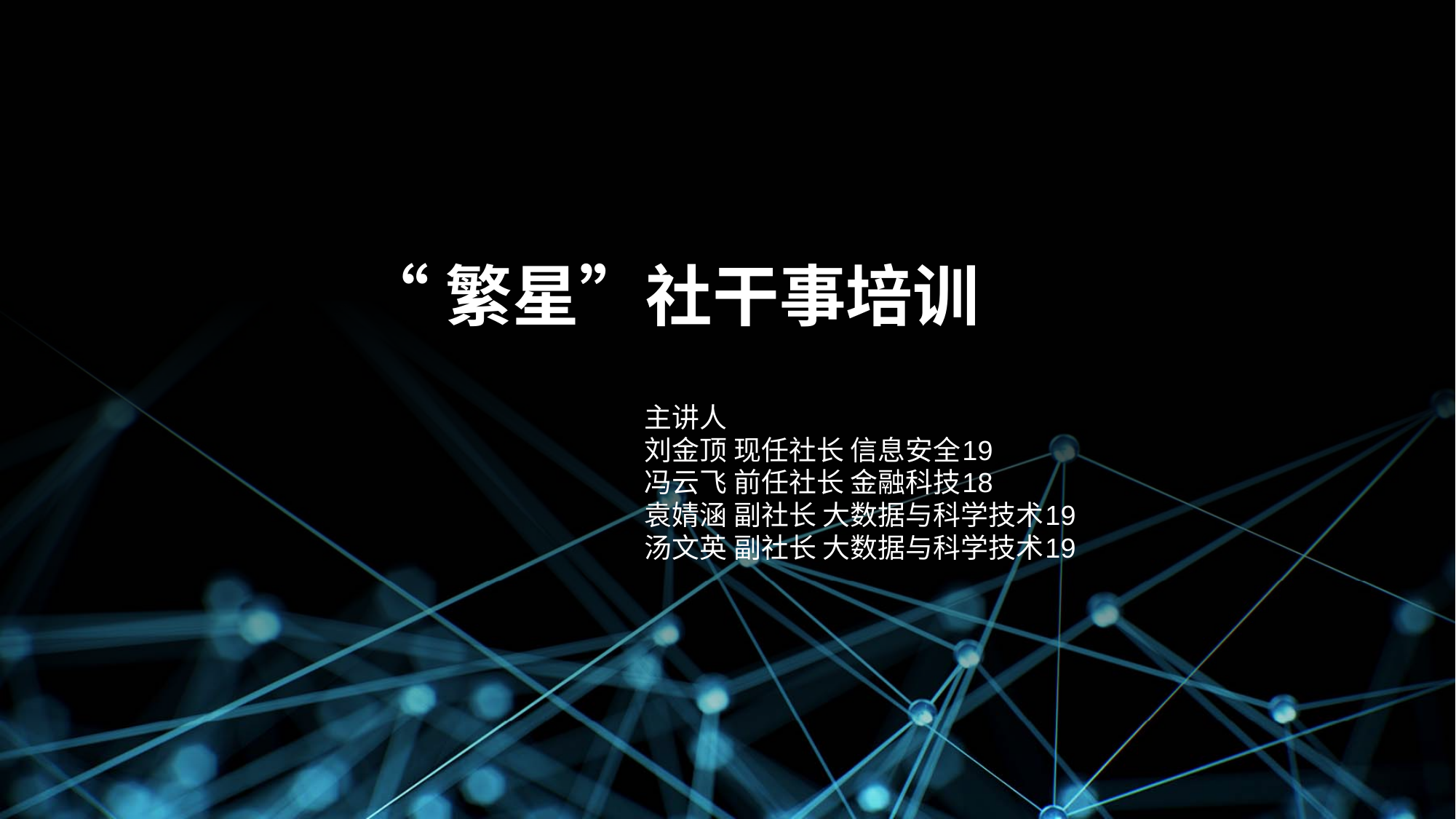

# “繁星”社干事培训
主讲人
刘金顶 现任社长 信息安全19
冯云飞 前任社长 金融科技18
袁婧涵 副社长 大数据与科学技术19
汤文英 副社长 大数据与科学技术19